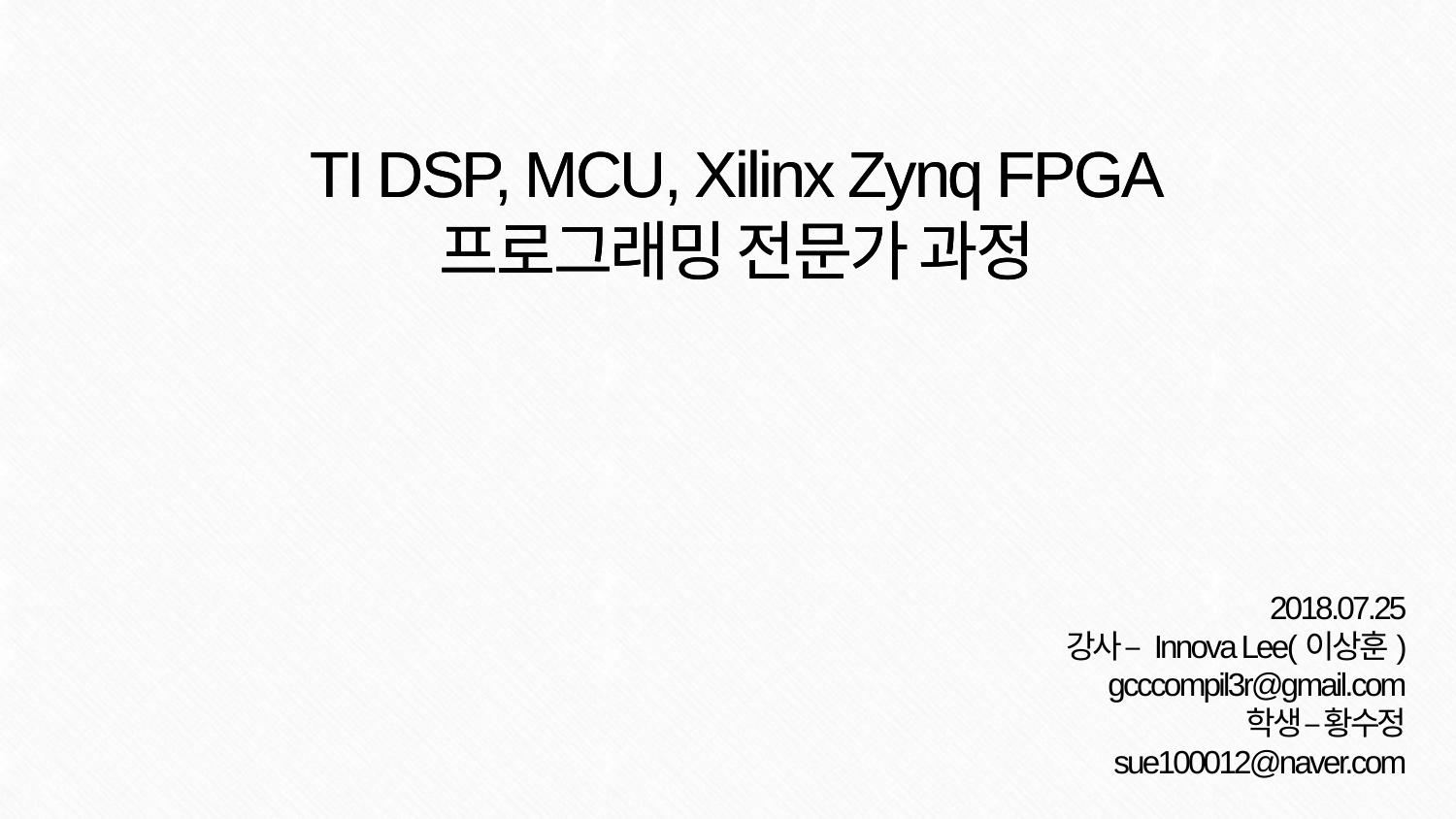

TI DSP, MCU, Xilinx Zynq FPGA
프로그래밍 전문가 과정
TI DSP, MCU, Xilinx Zynq FPGA
프로그래밍 전문가 과정
2018.07.25
강사 – Innova Lee(이상훈)
gcccompil3r@gmail.com
학생 – 황수정
sue100012@naver.com